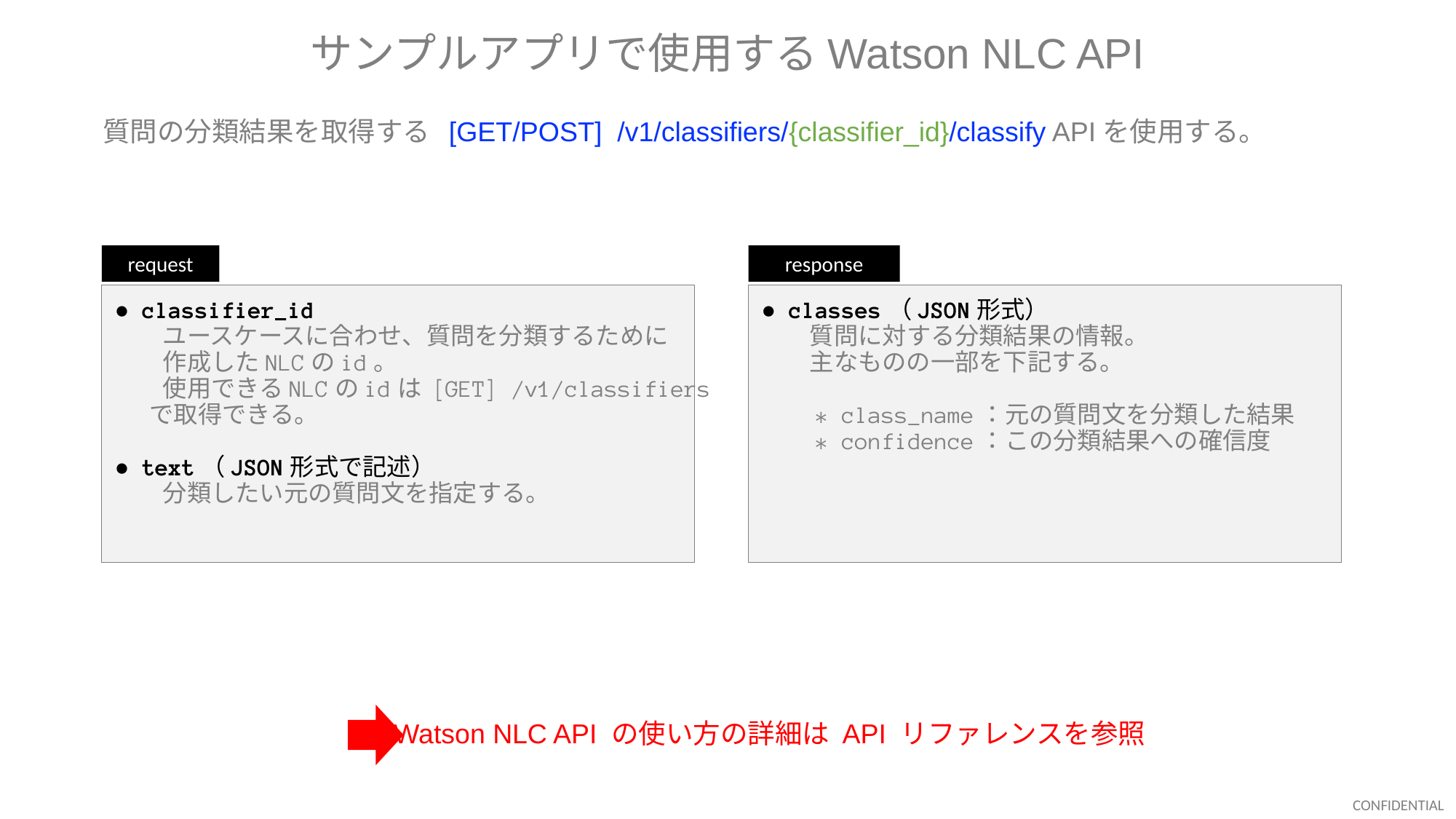

サンプルアプリで使用するWatson NLC API
質問の分類結果を取得する  [GET/POST]  /v1/classifiers/{classifier_id}/classify APIを使用する。
request
response
● classifier_id
　　ユースケースに合わせ、質問を分類するために
　　作成したNLCのid。
　　使用できるNLCのidは [GET] /v1/classifiers
　  で取得できる。

● text（JSON形式で記述）
　　分類したい元の質問文を指定する。
● classes（JSON形式）
　　質問に対する分類結果の情報。
　　主なものの一部を下記する。

　　* class_name：元の質問文を分類した結果
　　* confidence：この分類結果への確信度

Watson NLC API の使い方の詳細は API リファレンスを参照
CONFIDENTIAL